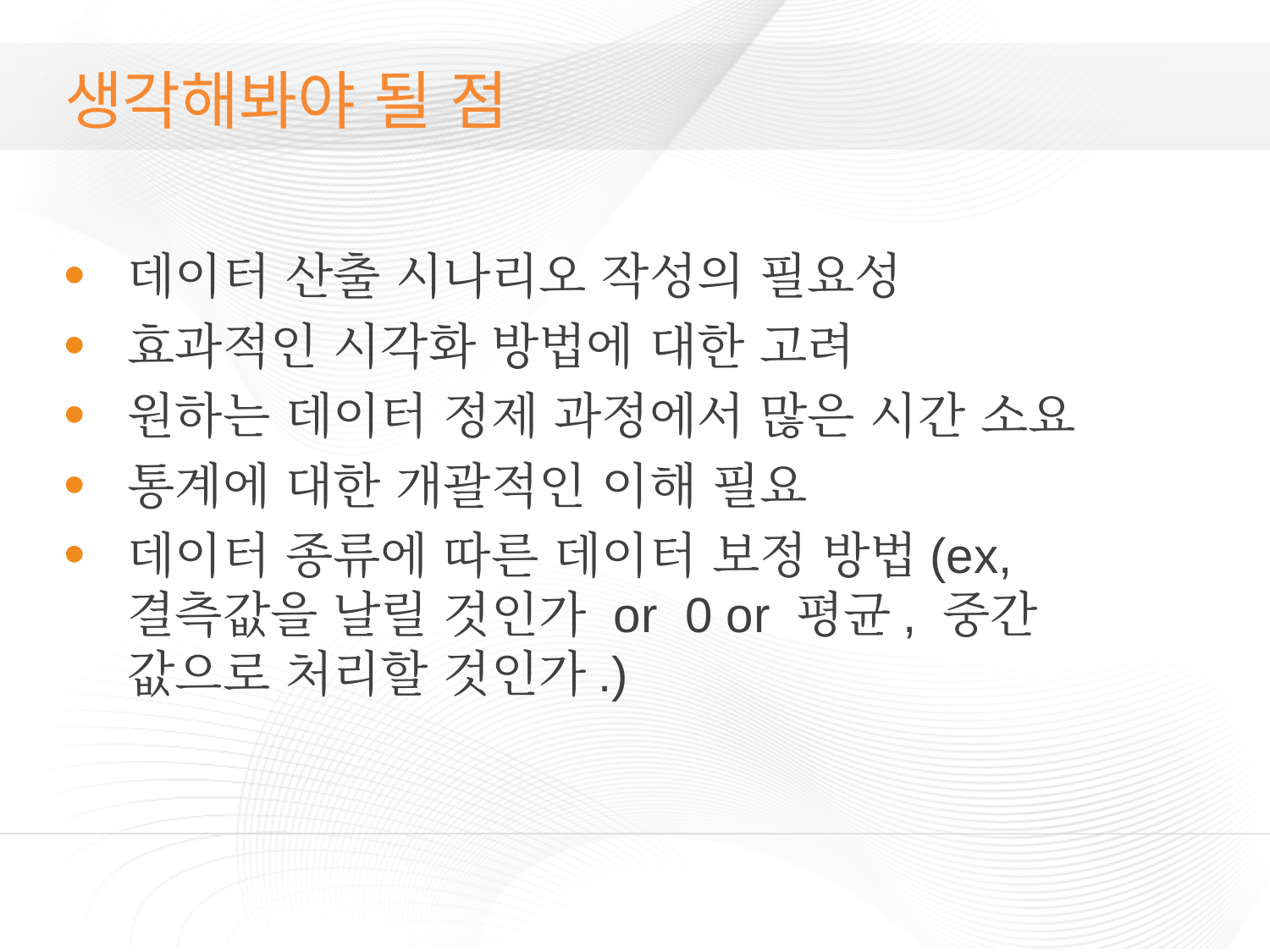

# 생각해봐야 될 점

데이터 산출 시나리오 작성의 필요성
효과적인 시각화 방법에 대한 고려
원하는 데이터 정제 과정에서 많은 시간 소요
통계에 대한 개괄적인 이해 필요
데이터 종류에 따른 데이터 보정 방법(ex, 결측값을 날릴 것인가 or  0 or 평균, 중간 값으로 처리할 것인가.)